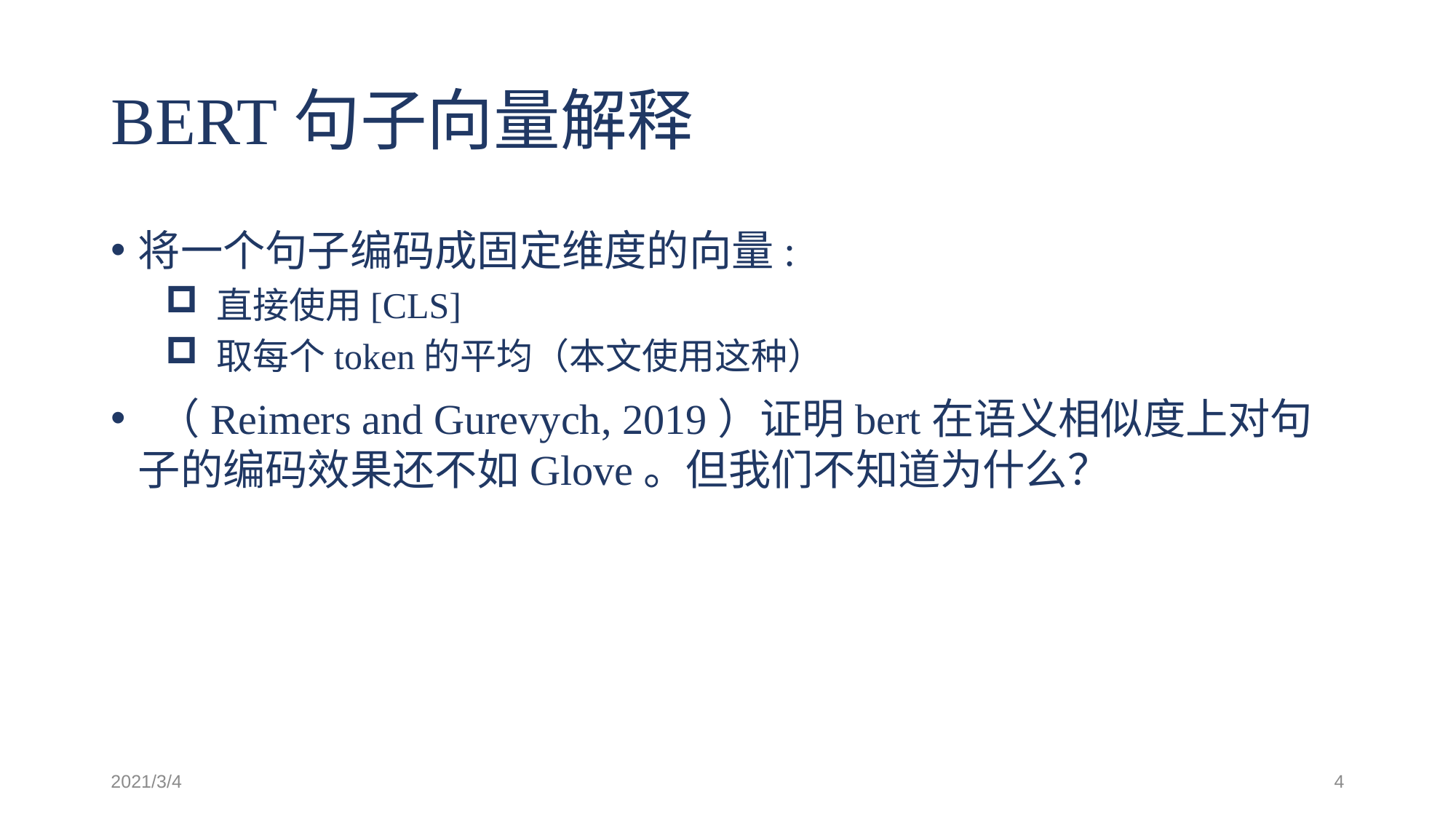

# BERT句子向量解释
将一个句子编码成固定维度的向量:
 直接使用[CLS]
 取每个token的平均（本文使用这种）
 （Reimers and Gurevych, 2019）证明bert在语义相似度上对句子的编码效果还不如Glove。但我们不知道为什么？
2021/3/4
4